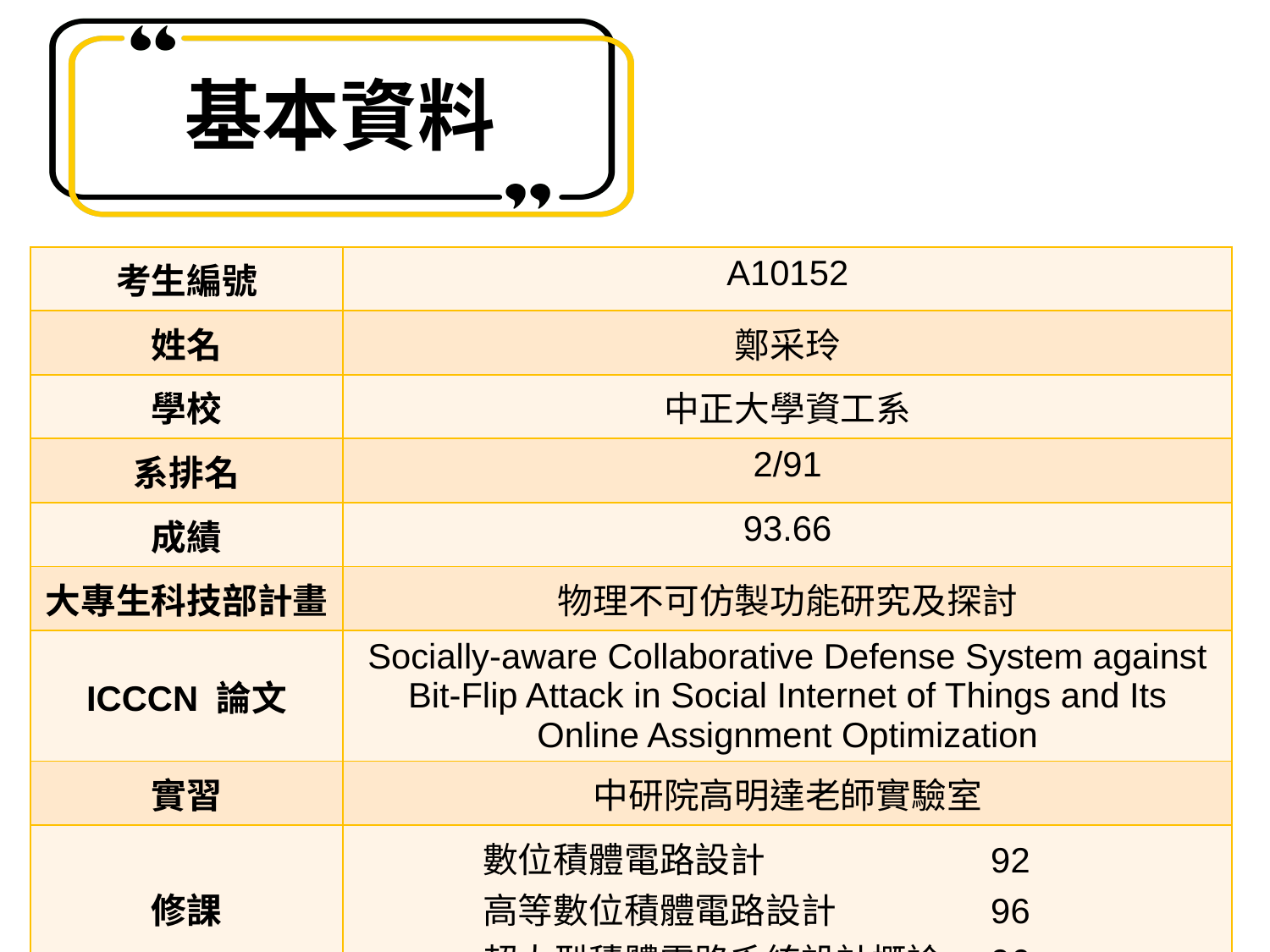

# 基本資料
| 考生編號 | A10152 |
| --- | --- |
| 姓名 | 鄭采玲 |
| 學校 | 中正大學資工系 |
| 系排名 | 2/91 |
| 成績 | 93.66 |
| 大專生科技部計畫 | 物理不可仿製功能研究及探討 |
| ICCCN 論文 | Socially-aware Collaborative Defense System against Bit-Flip Attack in Social Internet of Things and Its Online Assignment Optimization |
| 實習 | 中研院高明達老師實驗室 |
| 修課 | 數位積體電路設計 92 高等數位積體電路設計 96 超大型積體電路系統設計概論 96 |